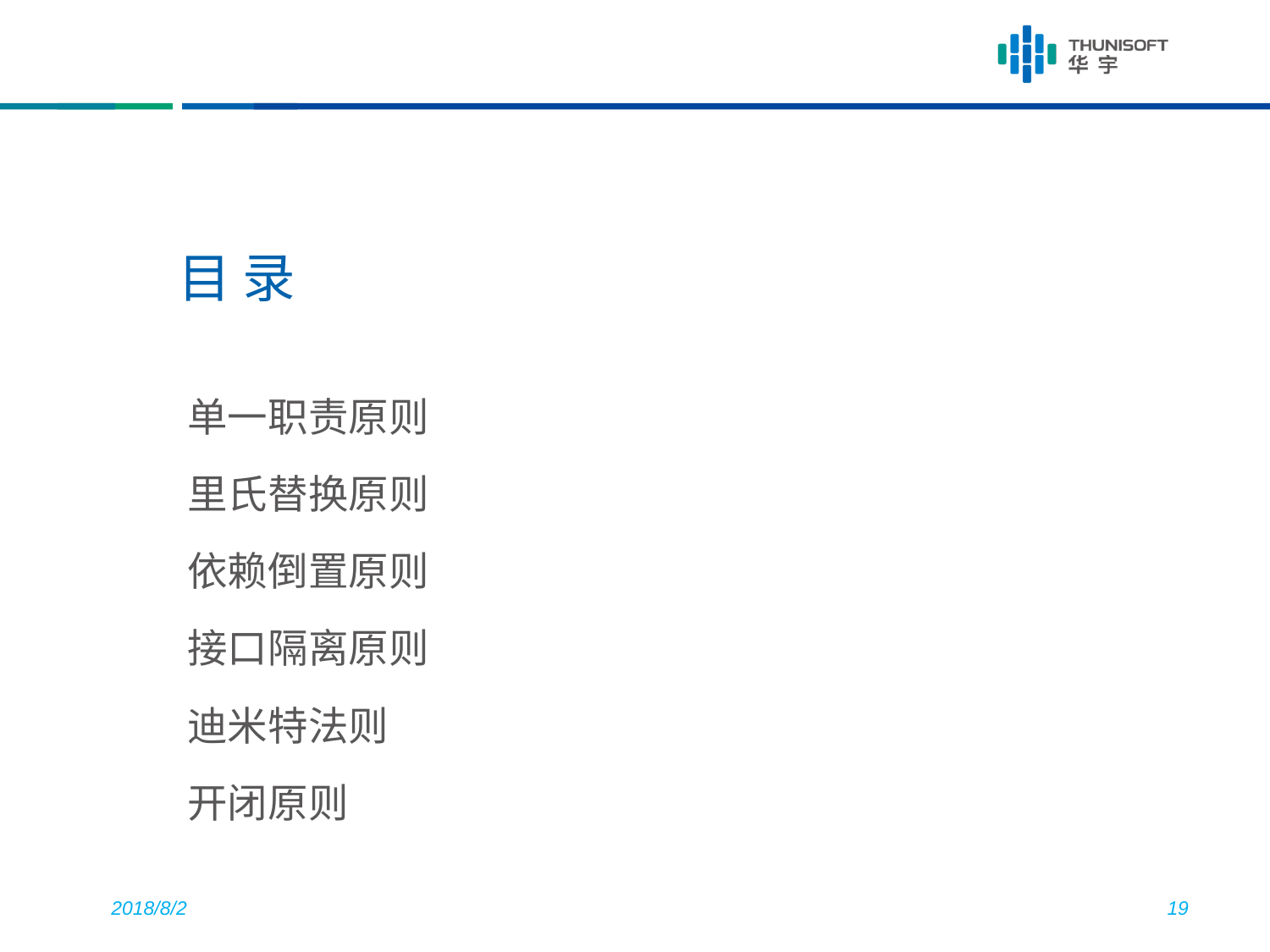

单一职责原则
里氏替换原则
依赖倒置原则
接口隔离原则
迪米特法则
开闭原则

2018/8/2
19